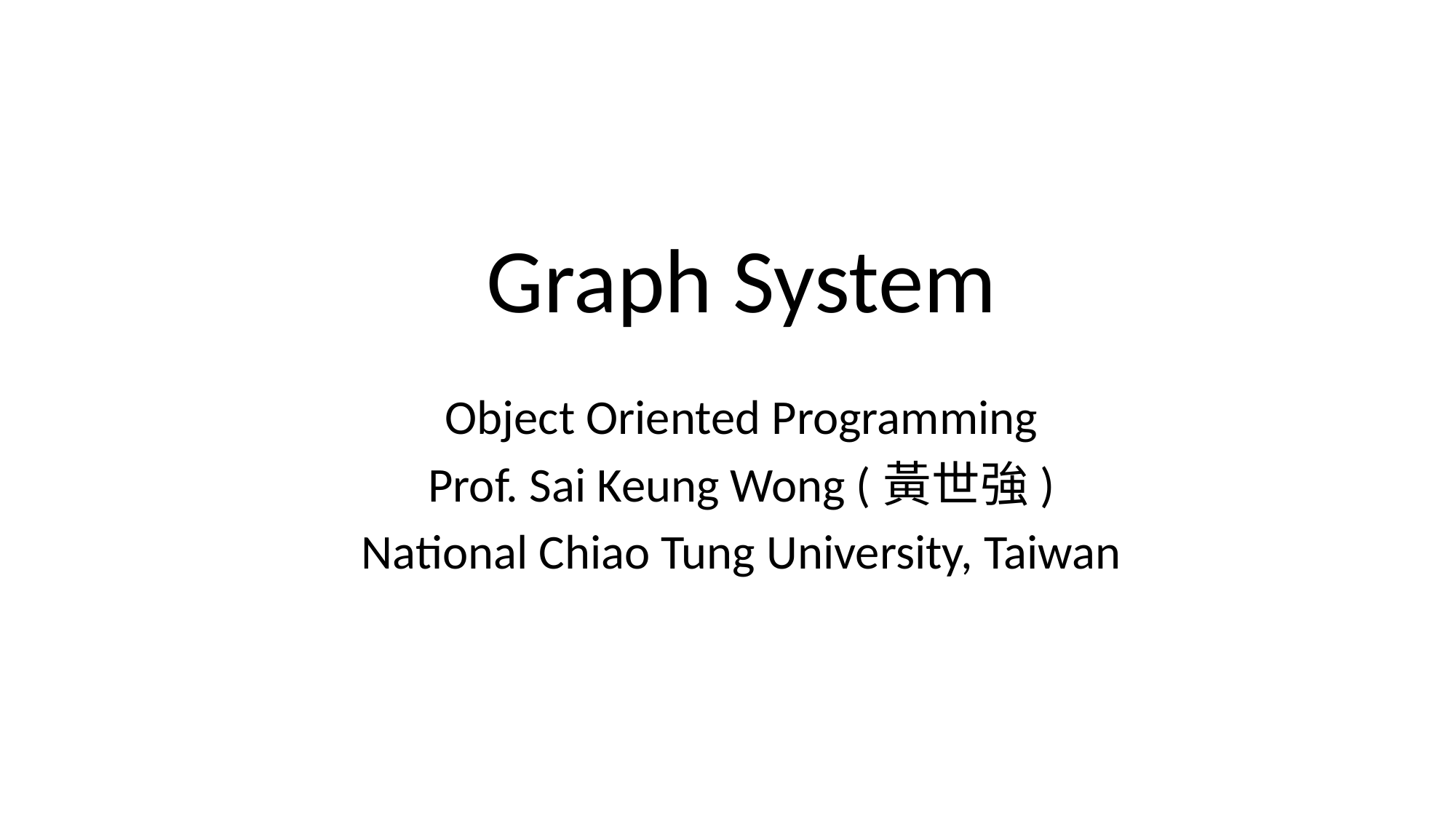

# Graph System
Object Oriented Programming
Prof. Sai Keung Wong (黃世強)
National Chiao Tung University, Taiwan